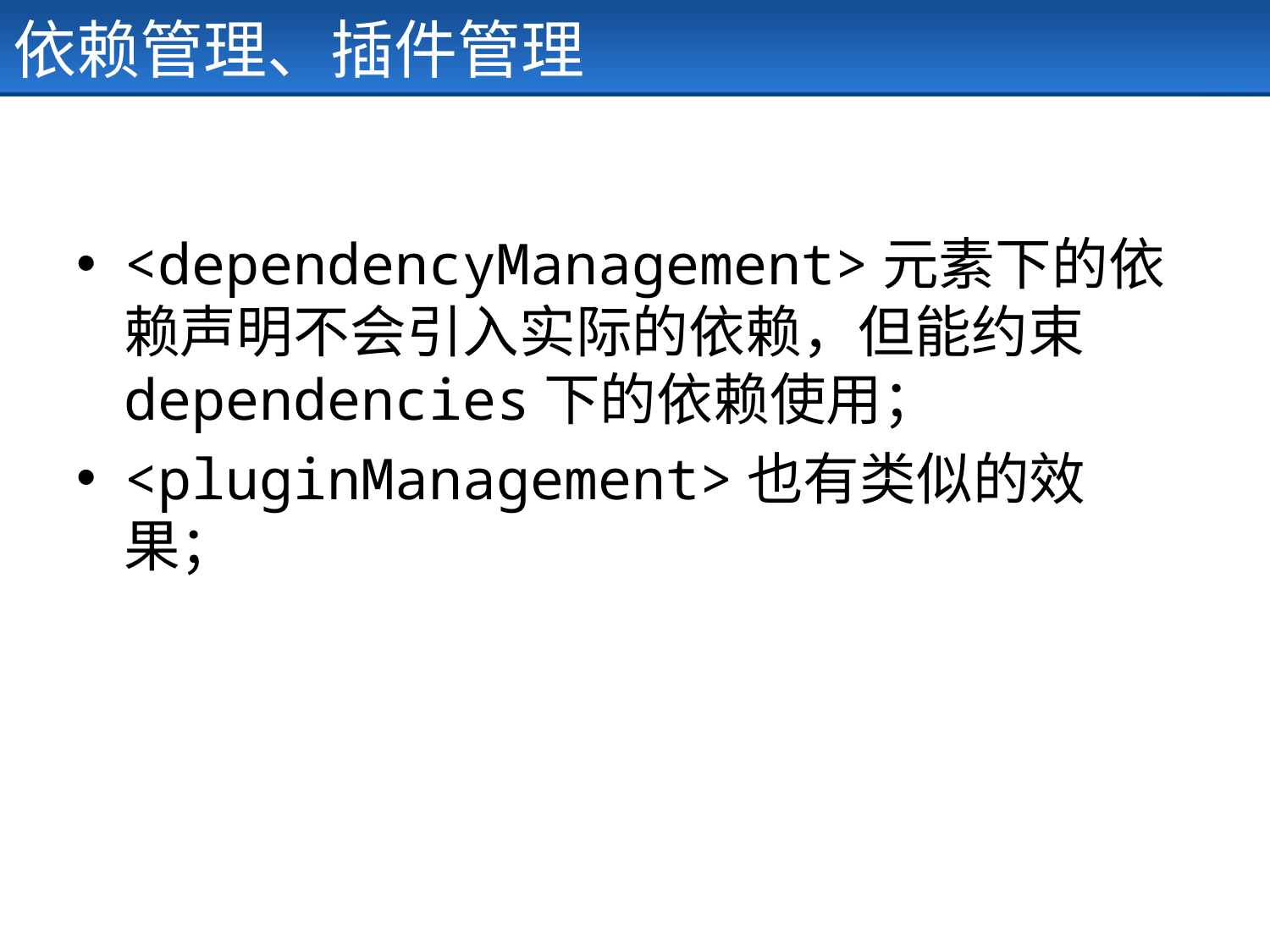

# 依赖管理、插件管理
<dependencyManagement>元素下的依赖声明不会引入实际的依赖，但能约束dependencies下的依赖使用；
<pluginManagement>也有类似的效果；